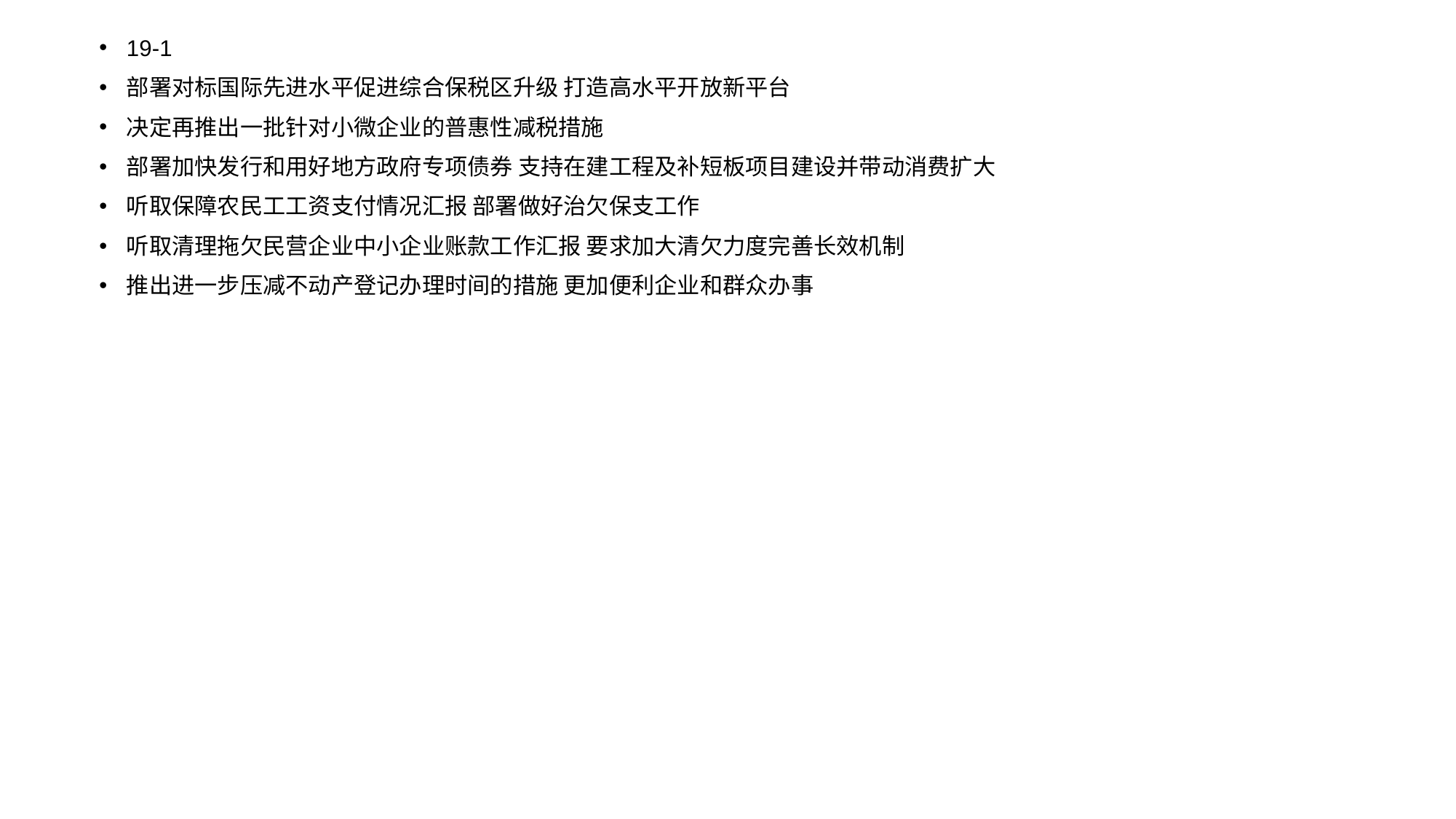

19-1
部署对标国际先进水平促进综合保税区升级 打造高水平开放新平台
决定再推出一批针对小微企业的普惠性减税措施
部署加快发行和用好地方政府专项债券 支持在建工程及补短板项目建设并带动消费扩大
听取保障农民工工资支付情况汇报 部署做好治欠保支工作
听取清理拖欠民营企业中小企业账款工作汇报 要求加大清欠力度完善长效机制
推出进一步压减不动产登记办理时间的措施 更加便利企业和群众办事